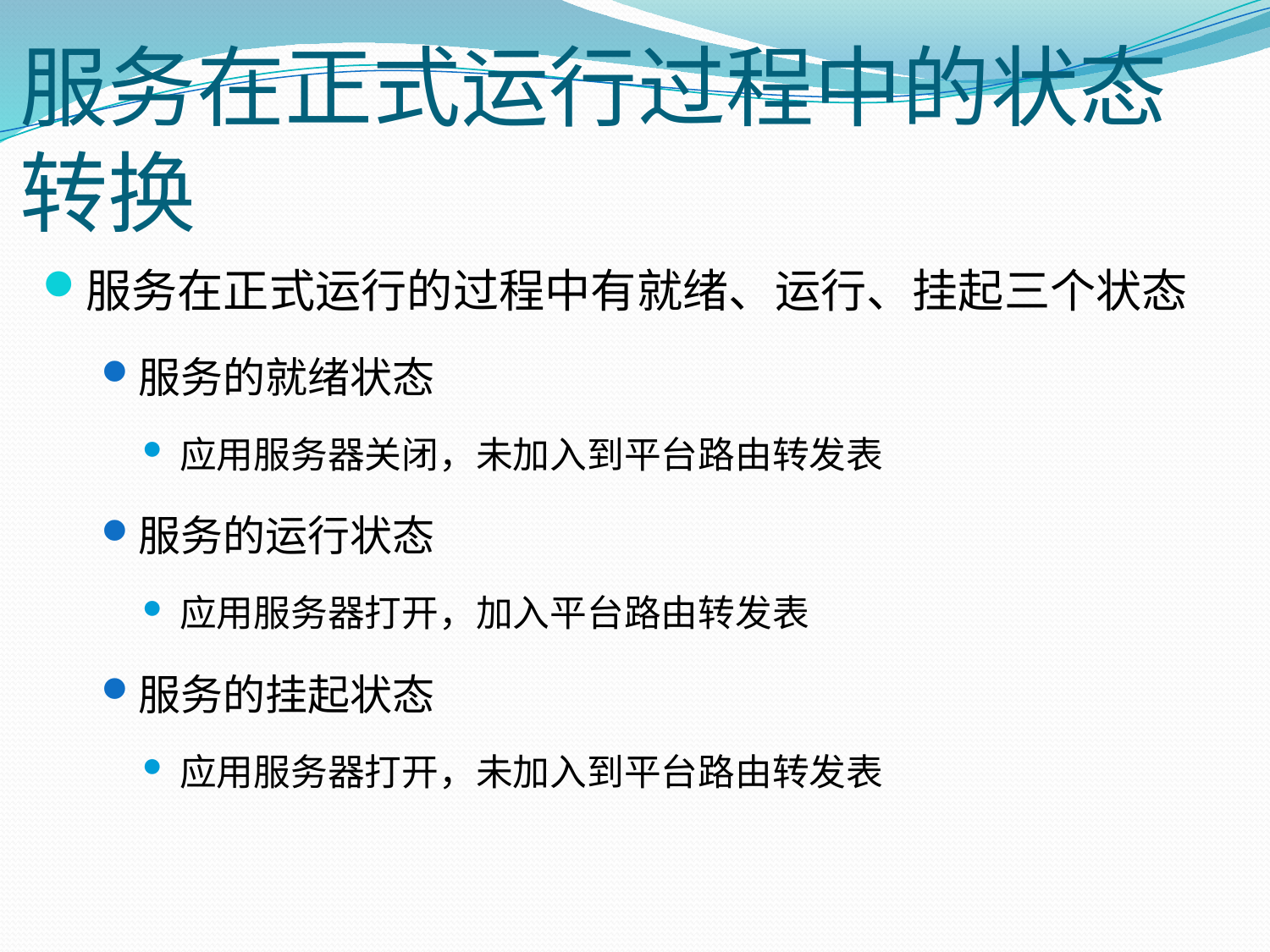

# 服务在正式运行过程中的状态转换
服务在正式运行的过程中有就绪、运行、挂起三个状态
服务的就绪状态
应用服务器关闭，未加入到平台路由转发表
服务的运行状态
应用服务器打开，加入平台路由转发表
服务的挂起状态
应用服务器打开，未加入到平台路由转发表